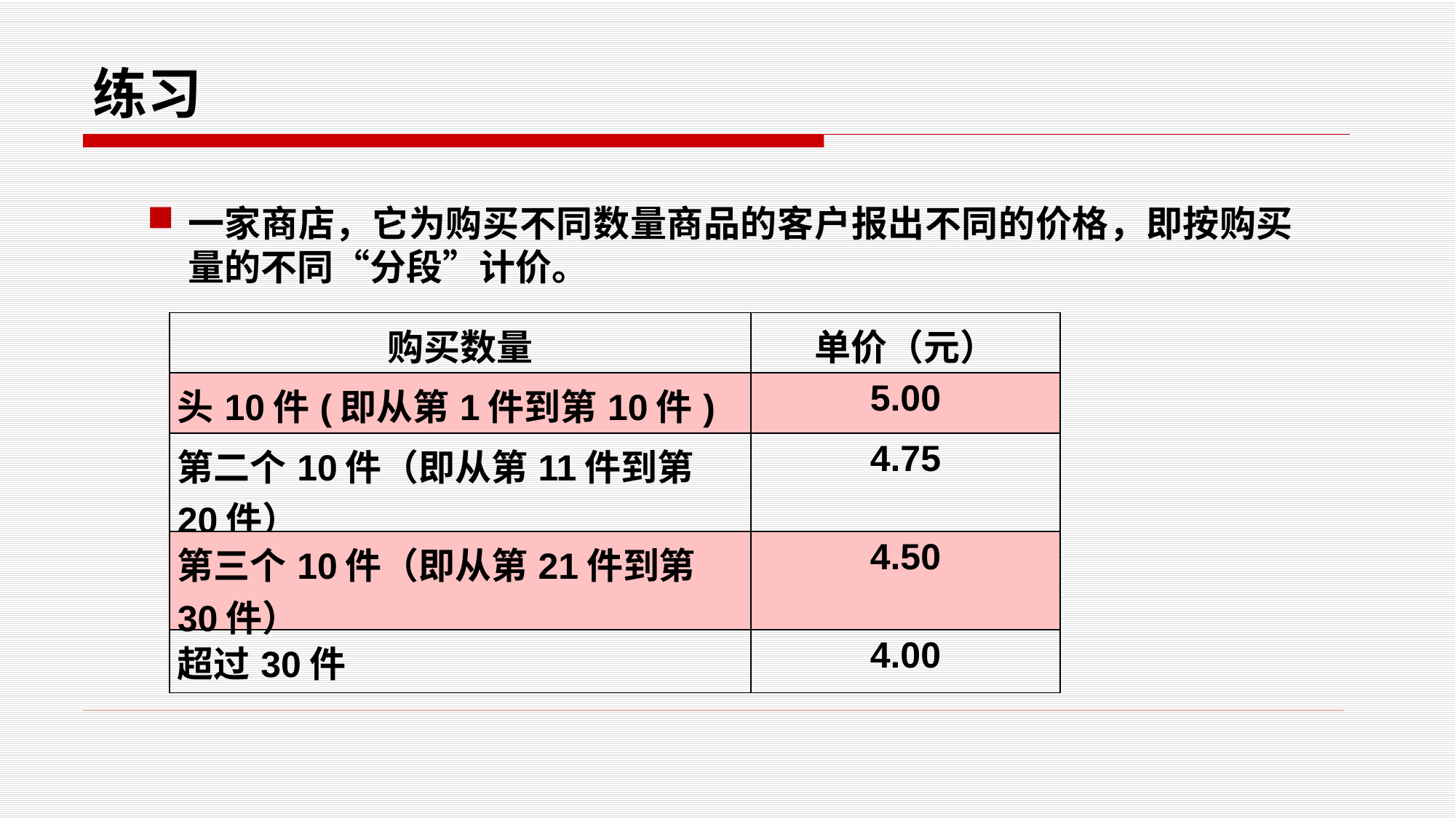

# 练习

一家商店，它为购买不同数量商品的客户报出不同的价格，即按购买量的不同“分段”计价。
| 购买数量 | 单价（元） |
| --- | --- |
| 头10件(即从第1件到第10件) | 5.00 |
| 第二个10件（即从第11件到第20件） | 4.75 |
| 第三个10件（即从第21件到第30件） | 4.50 |
| 超过30件 | 4.00 |